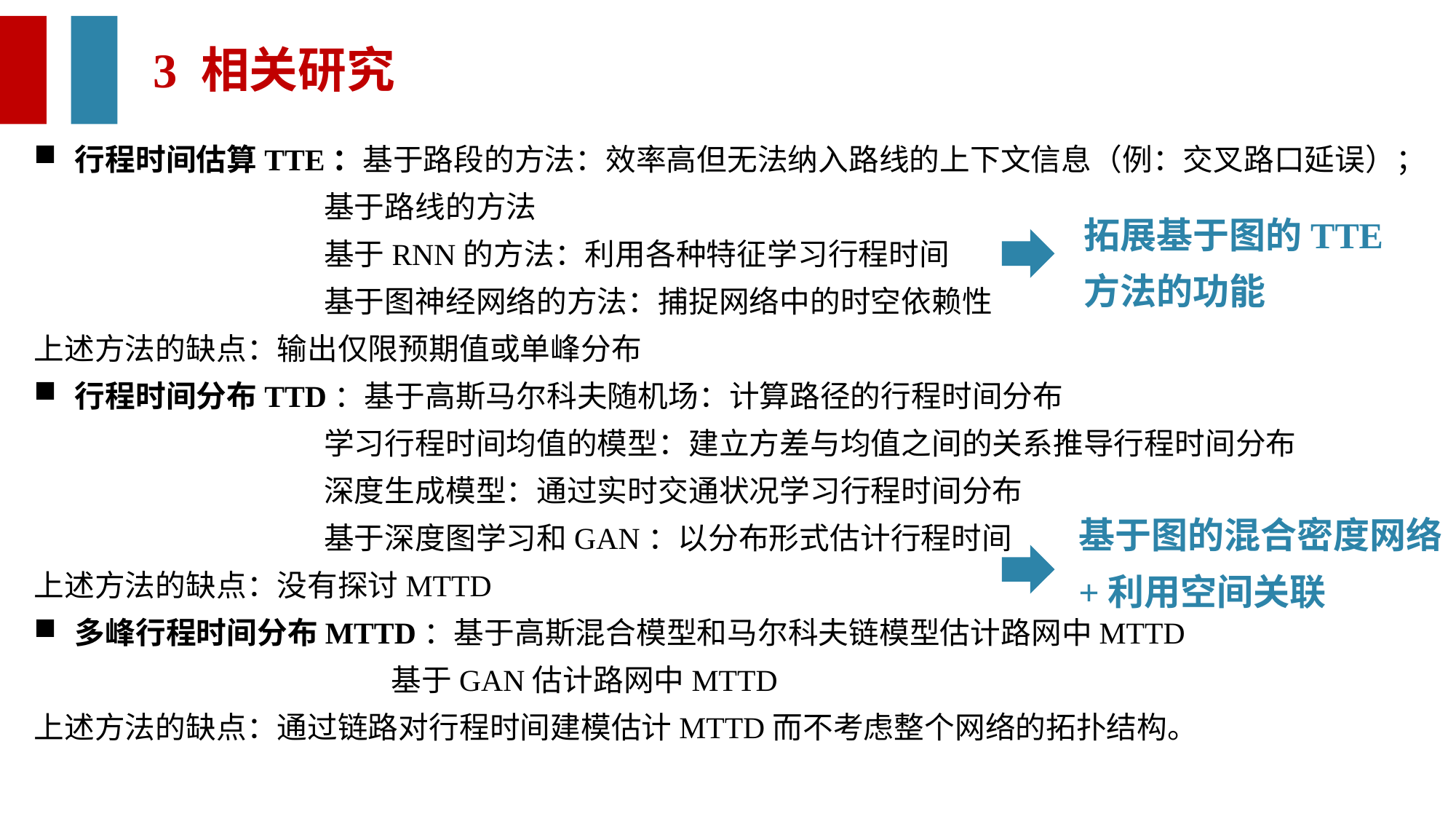

3 相关研究
行程时间估算TTE：基于路段的方法：效率高但无法纳入路线的上下文信息（例：交叉路口延误）；
                                          基于路线的方法
                                          基于RNN的方法：利用各种特征学习行程时间
                                          基于图神经网络的方法：捕捉网络中的时空依赖性
上述方法的缺点：输出仅限预期值或单峰分布
行程时间分布TTD：基于高斯马尔科夫随机场：计算路径的行程时间分布
                                          学习行程时间均值的模型：建立方差与均值之间的关系推导行程时间分布
                                          深度生成模型：通过实时交通状况学习行程时间分布
                                          基于深度图学习和GAN：以分布形式估计行程时间
上述方法的缺点：没有探讨MTTD
多峰行程时间分布MTTD：基于高斯混合模型和马尔科夫链模型估计路网中MTTD
                                                    基于GAN估计路网中MTTD
上述方法的缺点：通过链路对行程时间建模估计MTTD而不考虑整个网络的拓扑结构。
拓展基于图的TTE
方法的功能

基于图的混合密度网络
+利用空间关联